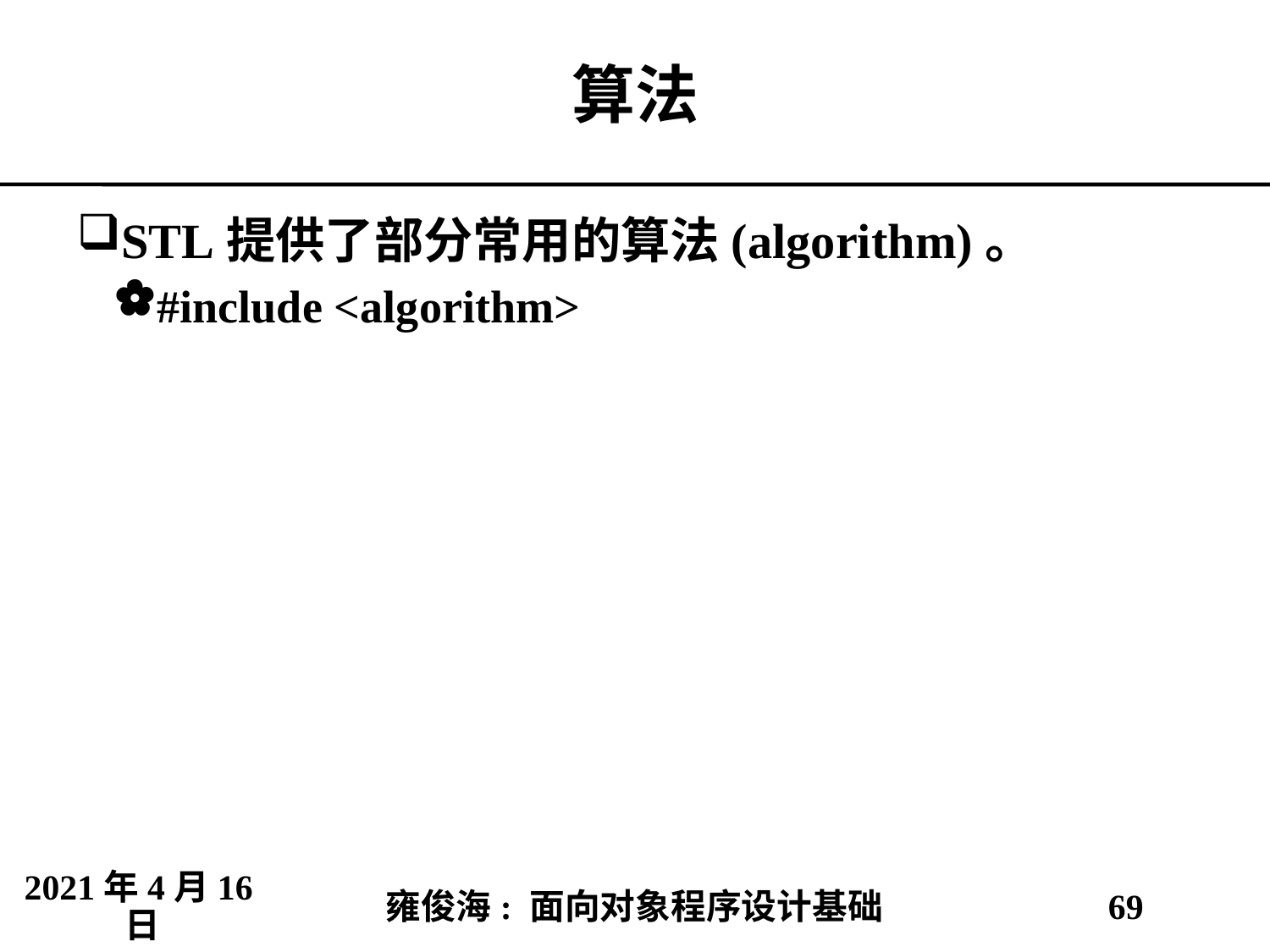

# 算法

STL提供了部分常用的算法(algorithm)。
#include <algorithm>
2021年4月16日
雍俊海: 面向对象程序设计基础
69